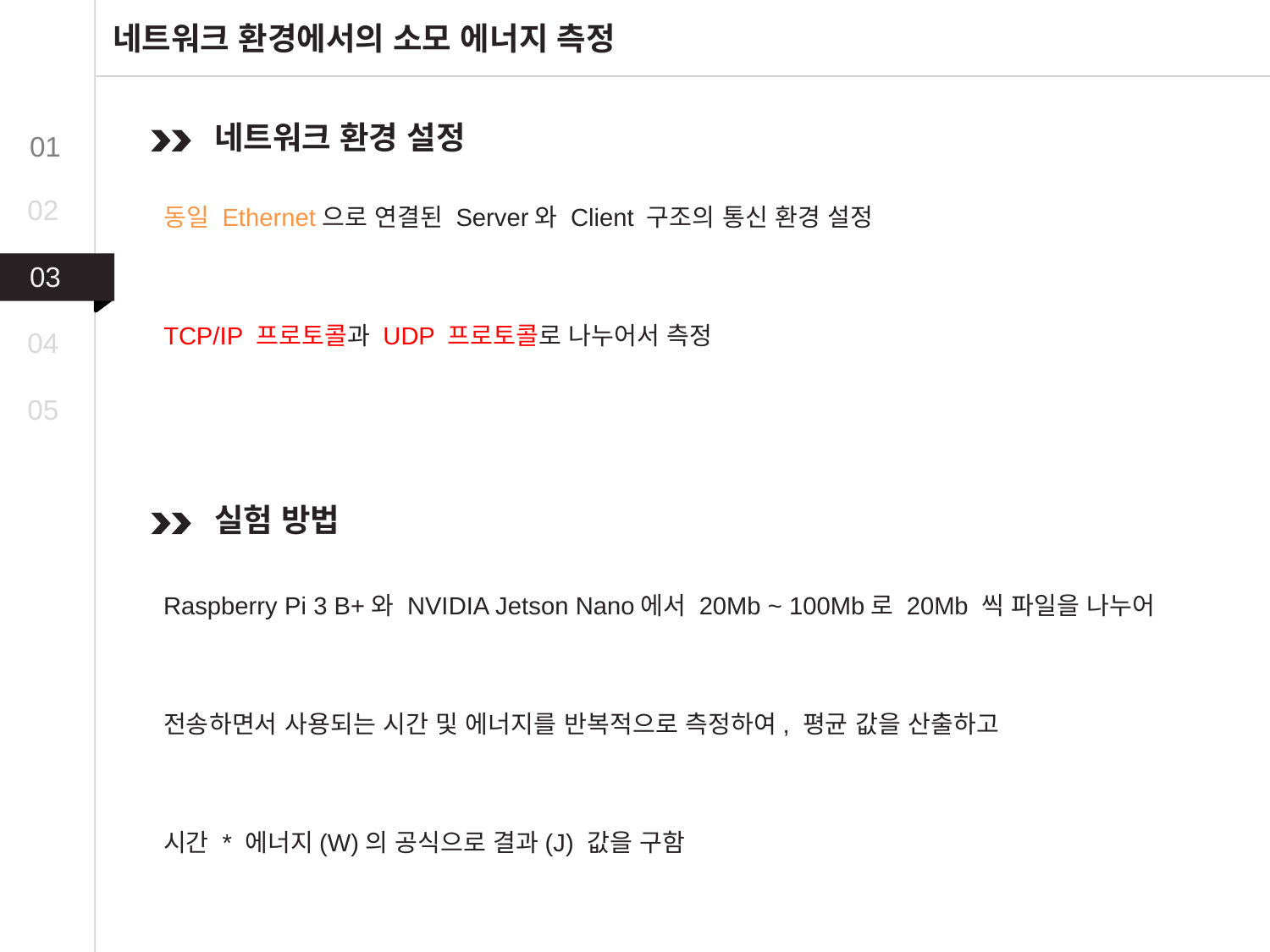

네트워크 환경에서의 소모 에너지 측정
네트워크 환경 설정
01

동일 Ethernet으로 연결된 Server와 Client 구조의 통신 환경 설정

TCP/IP 프로토콜과 UDP 프로토콜로 나누어서 측정
02
03
03

04
05
실험 방법

Raspberry Pi 3 B+와 NVIDIA Jetson Nano에서 20Mb ~ 100Mb로 20Mb 씩 파일을 나누어

전송하면서 사용되는 시간 및 에너지를 반복적으로 측정하여, 평균 값을 산출하고

시간 * 에너지(W)의 공식으로 결과(J) 값을 구함